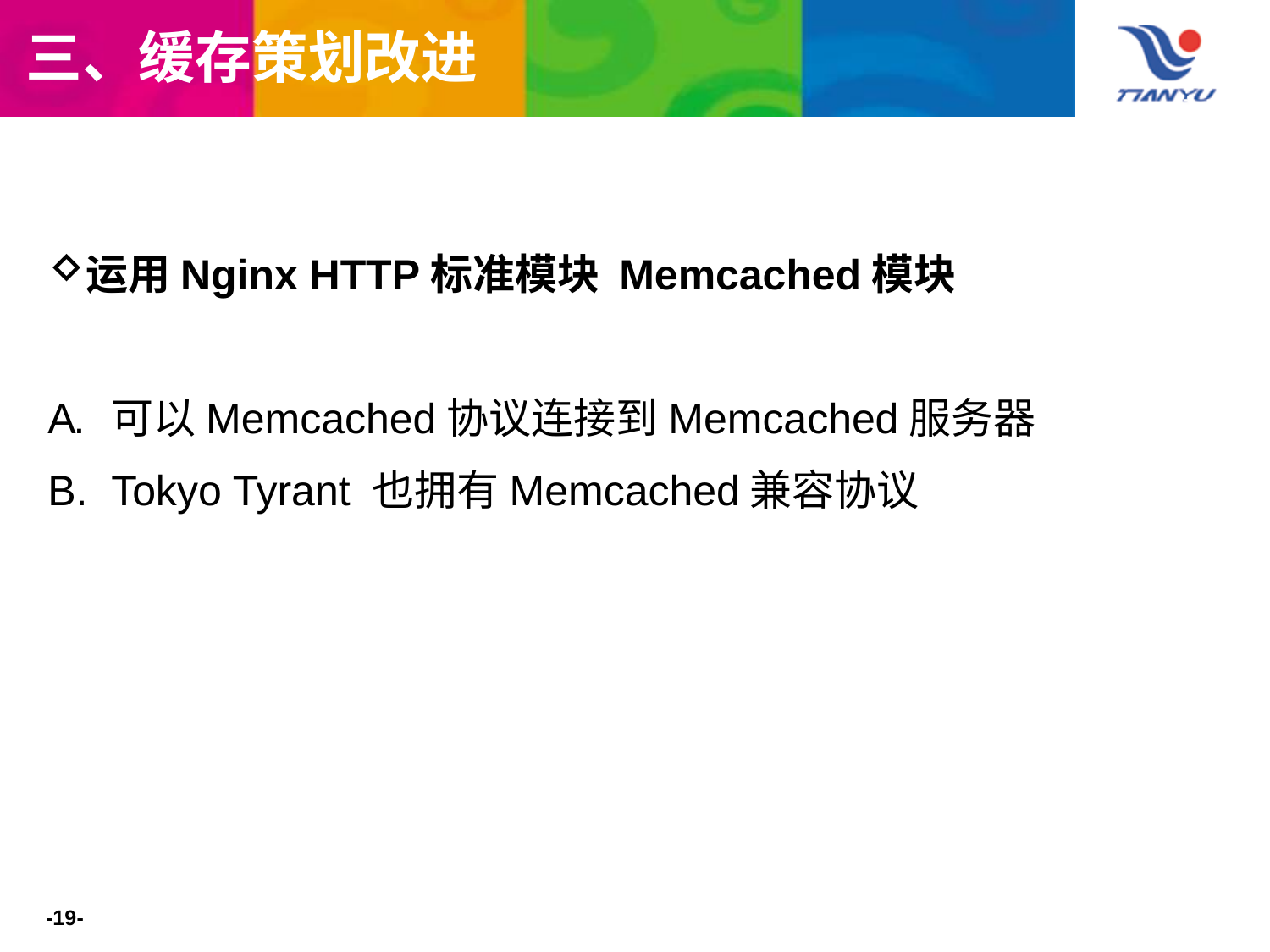

# 三、缓存策划改进

运用Nginx HTTP标准模块 Memcached模块

可以Memcached协议连接到Memcached服务器
Tokyo Tyrant 也拥有Memcached兼容协议